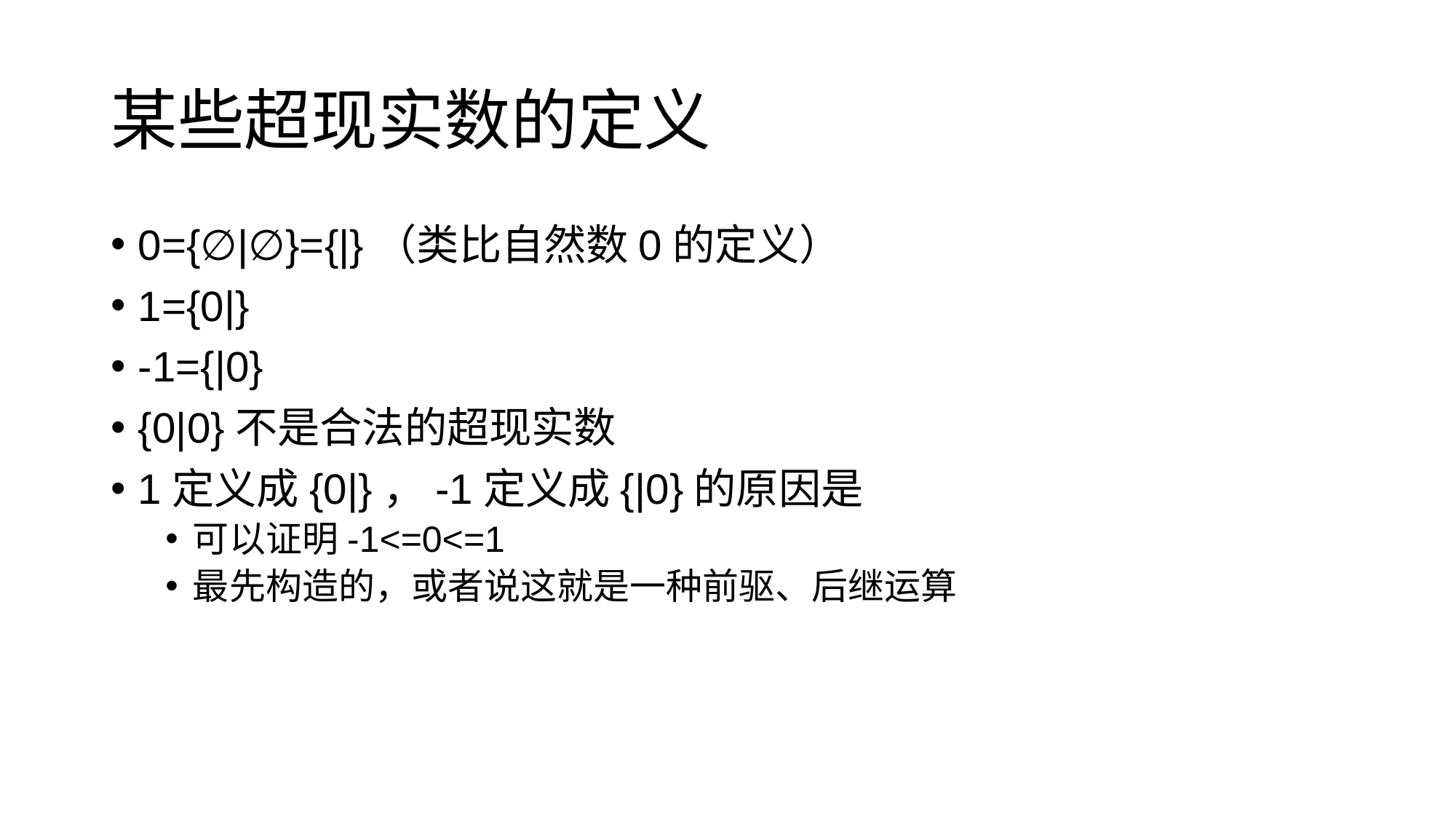

# 某些超现实数的定义
0={∅|∅}={|}（类比自然数0的定义）
1={0|}
-1={|0}
{0|0}不是合法的超现实数
1定义成{0|}，-1定义成{|0}的原因是
可以证明-1<=0<=1
最先构造的，或者说这就是一种前驱、后继运算